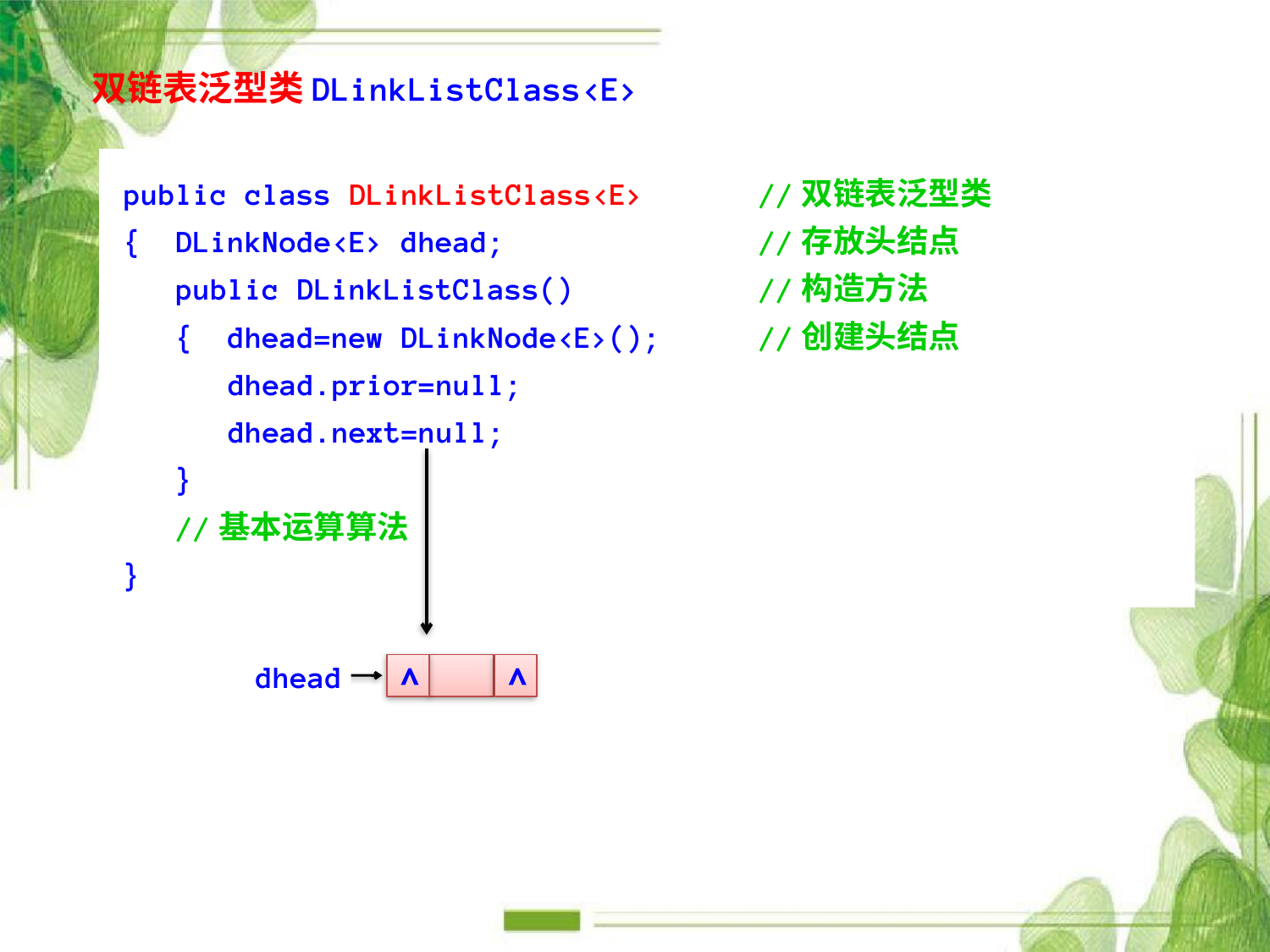

双链表泛型类DLinkListClass<E>
public class DLinkListClass<E>	//双链表泛型类
{  DLinkNode<E> dhead;		//存放头结点
   public DLinkListClass()		//构造方法
   {  dhead=new DLinkNode<E>();	//创建头结点
      dhead.prior=null;
      dhead.next=null;
   }
   //基本运算算法
}
∧

∧
dhead